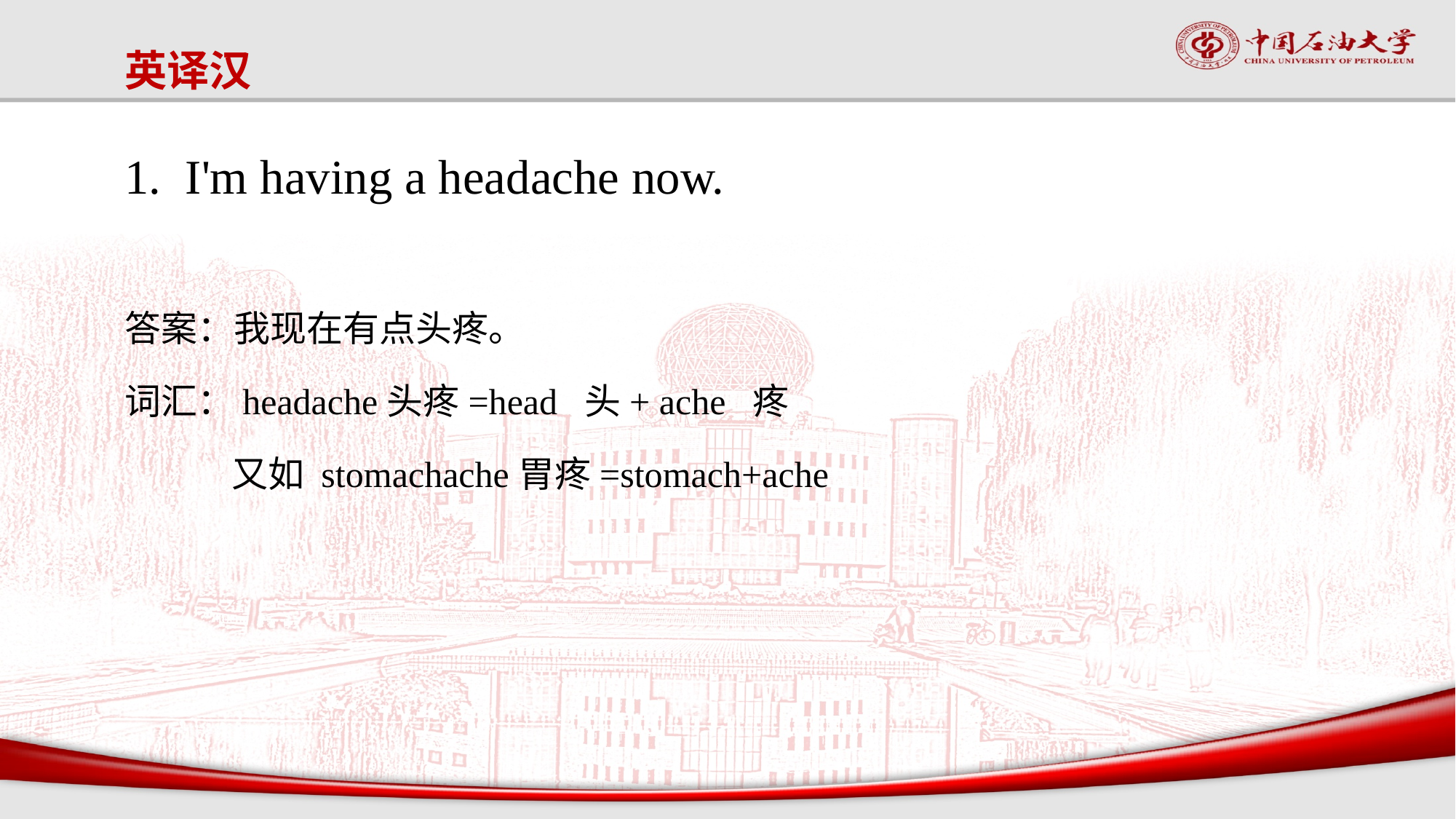

# 英译汉
1.  I'm having a headache now.

答案：我现在有点头疼。
词汇：headache头疼=head  头+ ache  疼
            又如 stomachache胃疼=stomach+ache